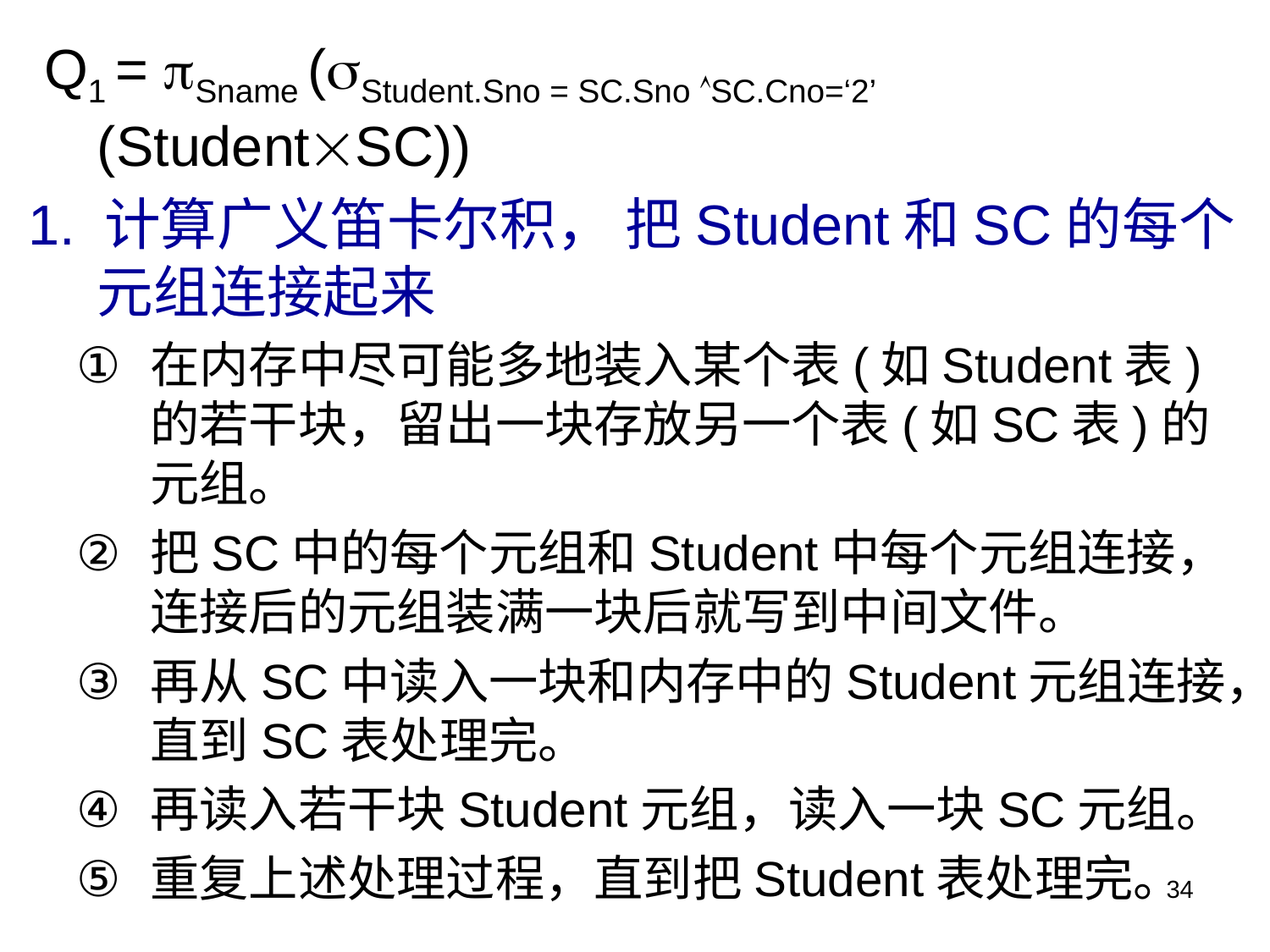

Q1 = πSname (σStudent.Sno = SC.Sno ∧SC.Cno=‘2’ (Student×SC))
 1. 计算广义笛卡尔积， 把Student和SC的每个元组连接起来
在内存中尽可能多地装入某个表(如Student表)的若干块，留出一块存放另一个表(如SC表)的元组。
把SC中的每个元组和Student中每个元组连接，连接后的元组装满一块后就写到中间文件。
再从SC中读入一块和内存中的Student元组连接，直到SC表处理完。
再读入若干块Student元组，读入一块SC元组。
重复上述处理过程，直到把Student表处理完。
34